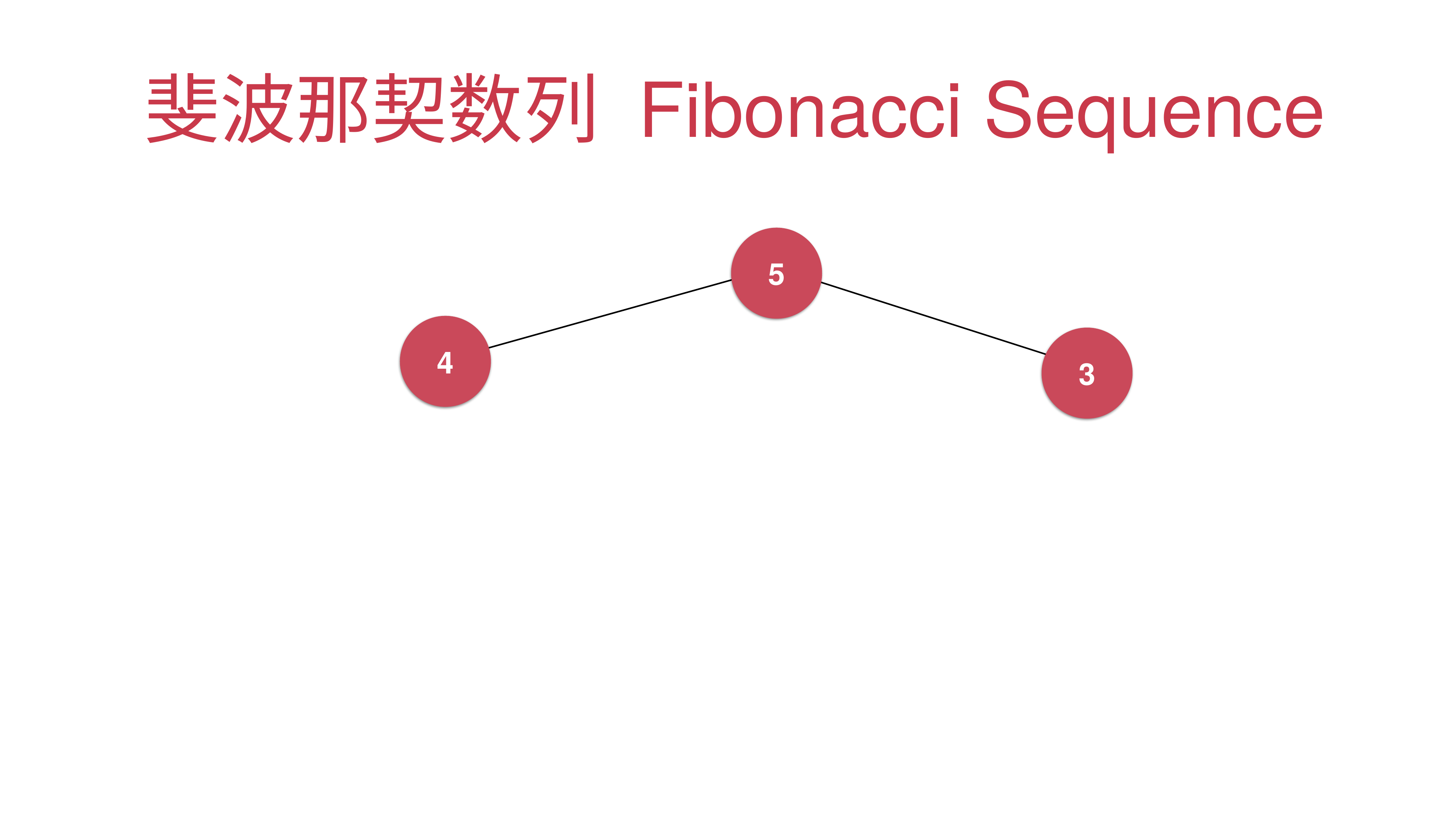

# 斐波那契数列 Fibonacci Sequence
5

4
3